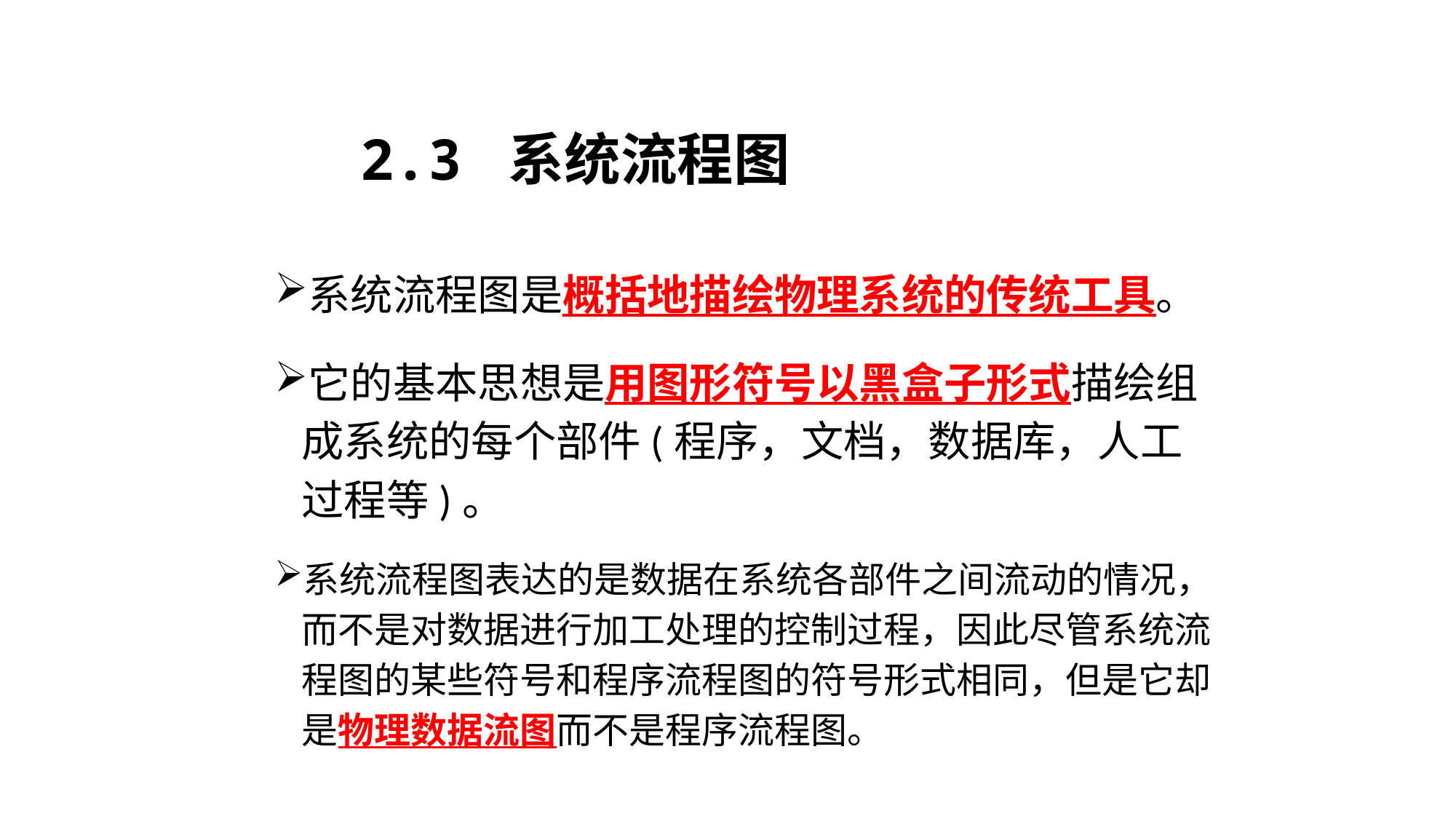

# 2.3 系统流程图
系统流程图是概括地描绘物理系统的传统工具。
它的基本思想是用图形符号以黑盒子形式描绘组成系统的每个部件(程序，文档，数据库，人工过程等)。
系统流程图表达的是数据在系统各部件之间流动的情况，而不是对数据进行加工处理的控制过程，因此尽管系统流程图的某些符号和程序流程图的符号形式相同，但是它却是物理数据流图而不是程序流程图。